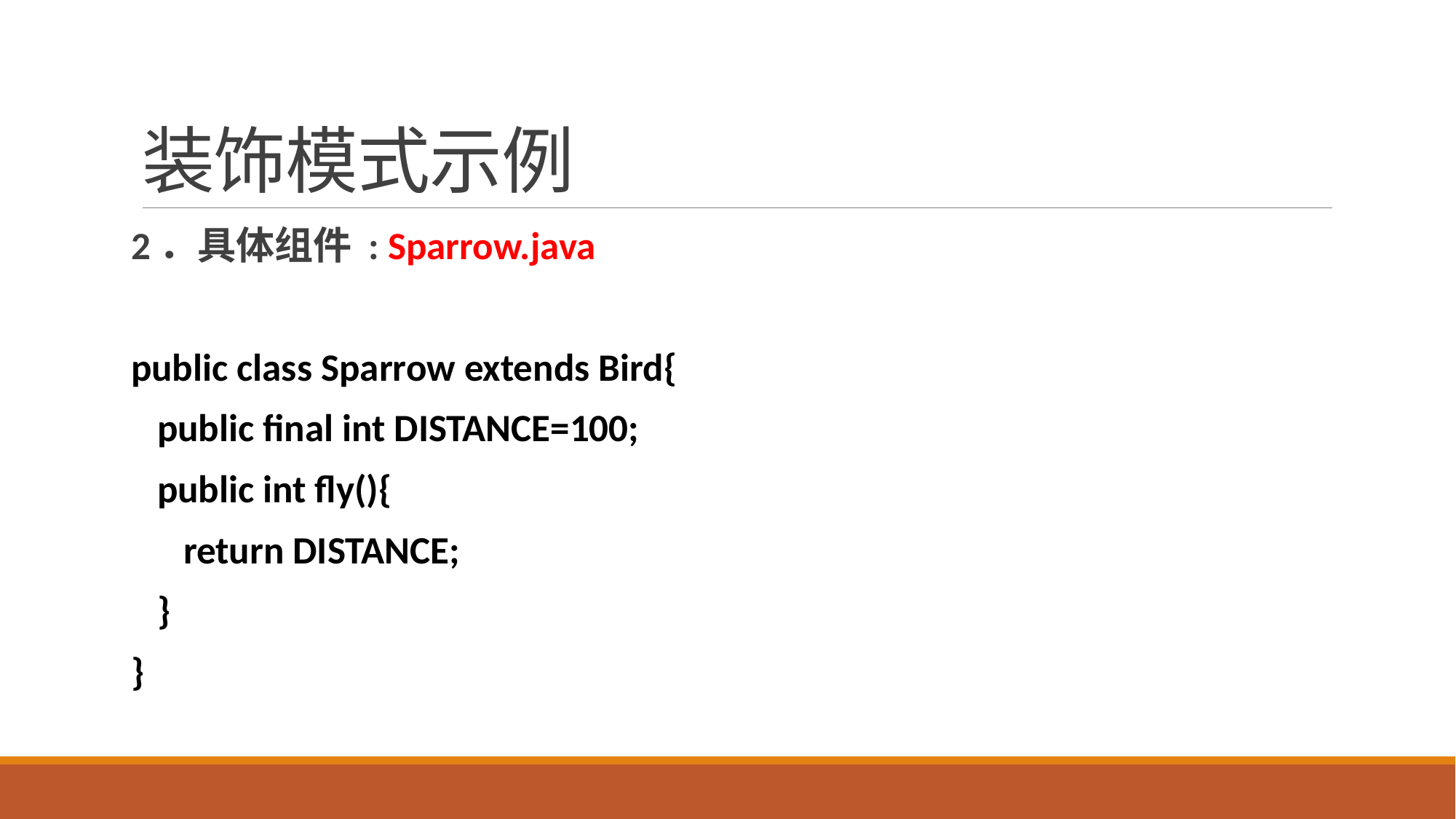

# 装饰模式示例
2．具体组件 : Sparrow.java

public class Sparrow extends Bird{
   public final int DISTANCE=100;
   public int fly(){
      return DISTANCE;
   }
}